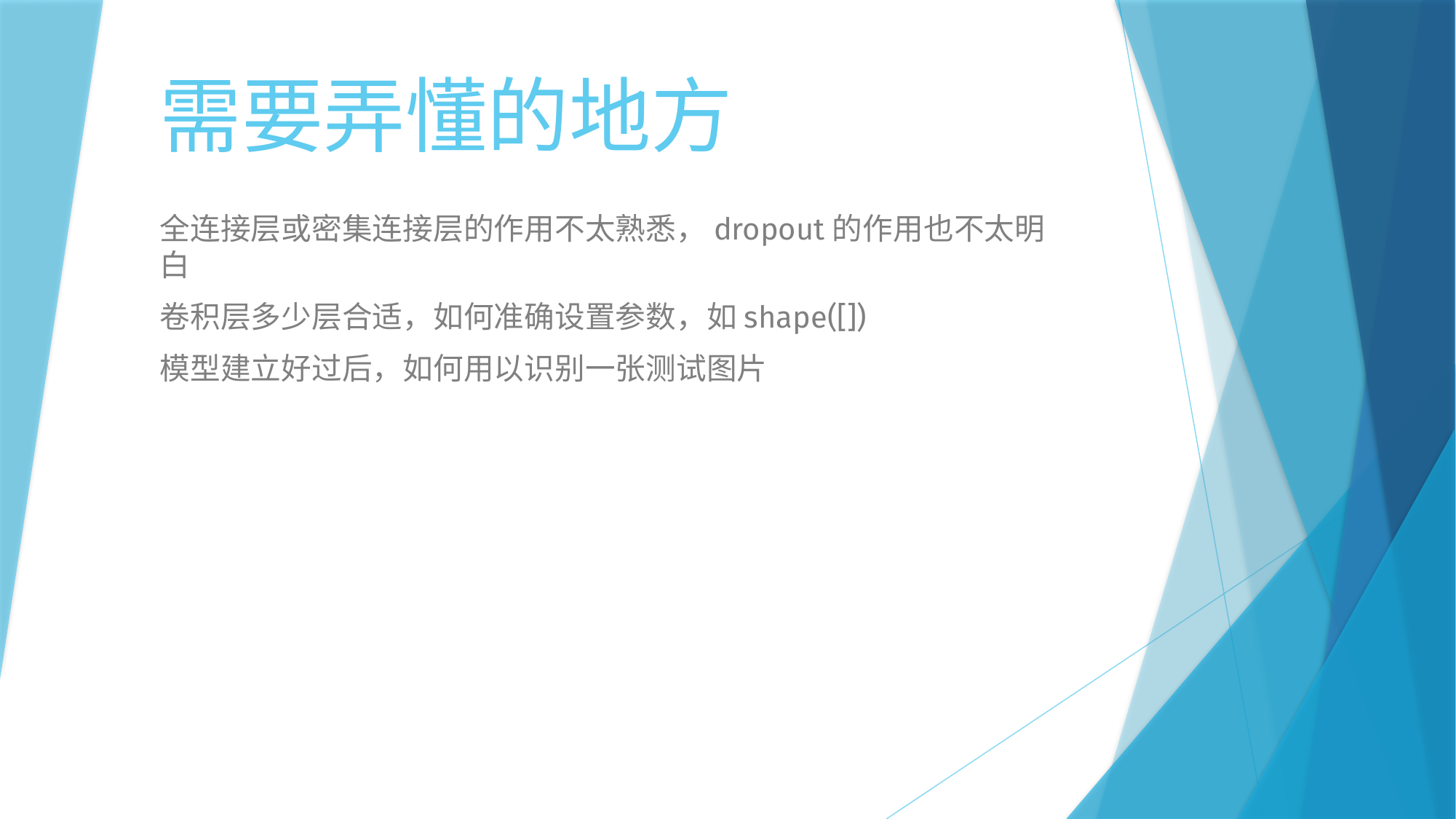

# 需要弄懂的地方
全连接层或密集连接层的作用不太熟悉，dropout的作用也不太明白
卷积层多少层合适，如何准确设置参数，如shape([])
模型建立好过后，如何用以识别一张测试图片